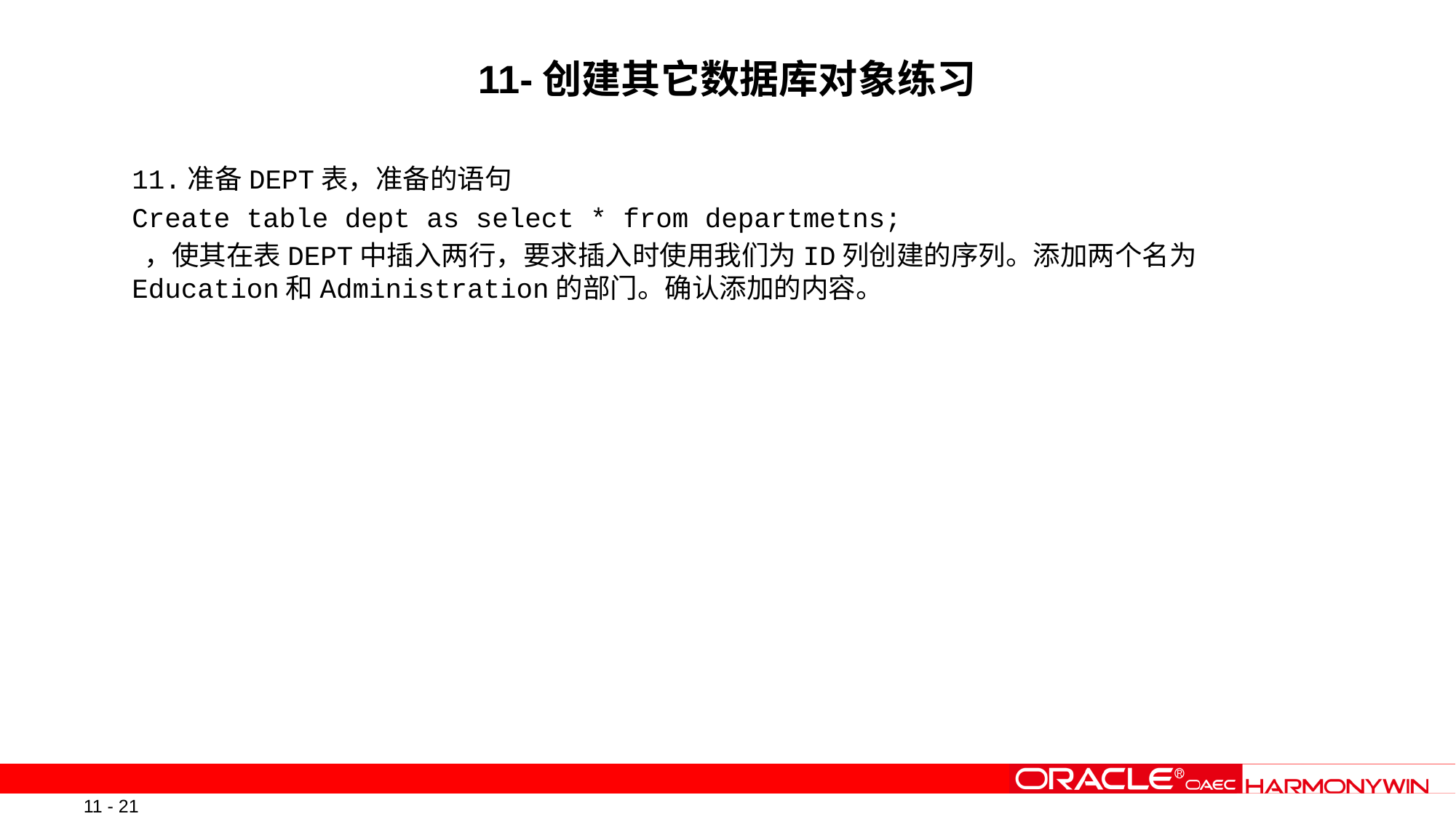

# 11-创建其它数据库对象练习
11.准备DEPT表，准备的语句
Create table dept as select * from departmetns;
 ，使其在表DEPT中插入两行，要求插入时使用我们为ID列创建的序列。添加两个名为Education和Administration的部门。确认添加的内容。